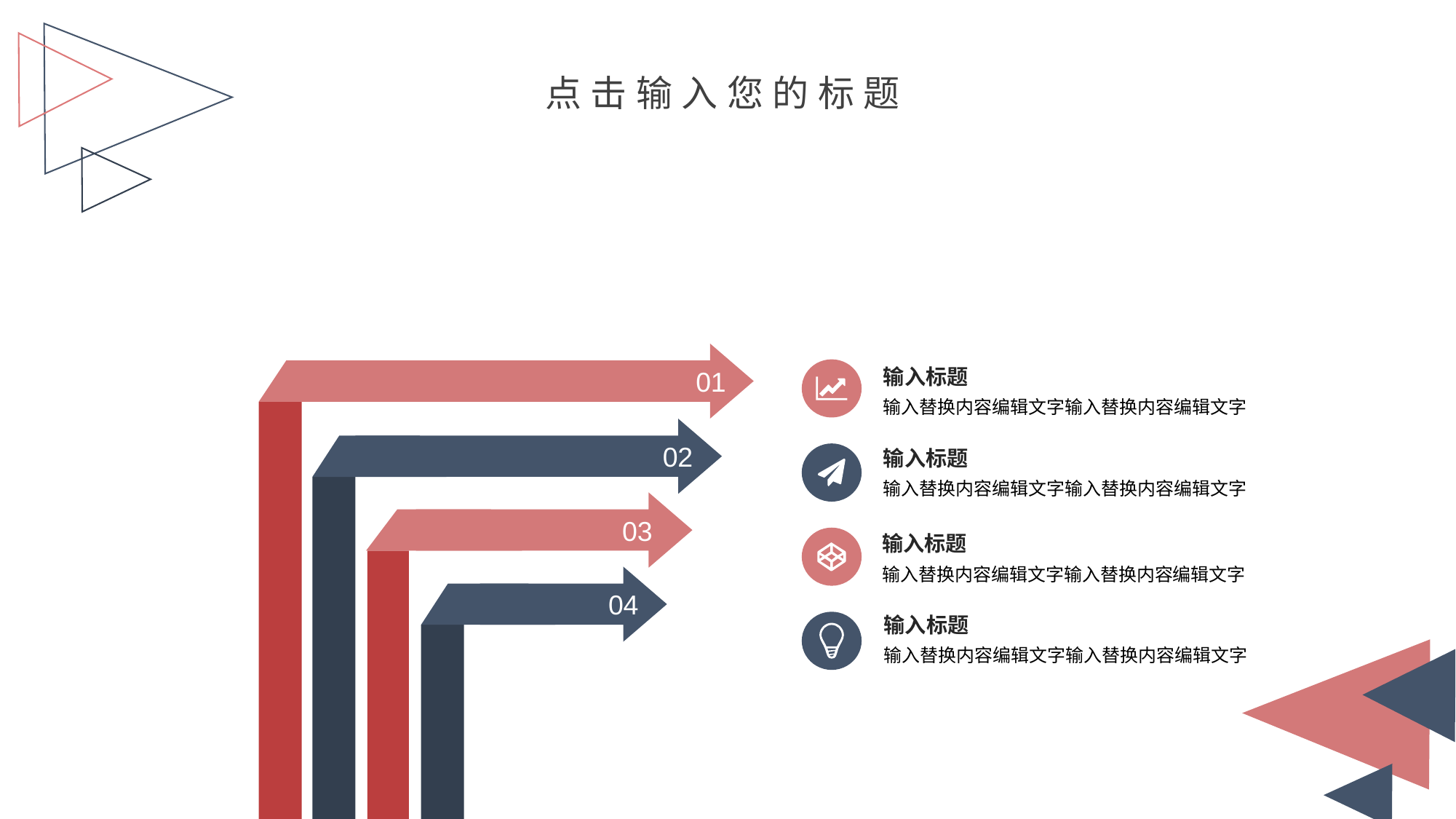

点击输入您的标题

输入标题

01
输入替换内容编辑文字输入替换内容编辑文字

输入标题
02

输入替换内容编辑文字输入替换内容编辑文字

03
输入标题

输入替换内容编辑文字输入替换内容编辑文字

04
输入标题

输入替换内容编辑文字输入替换内容编辑文字